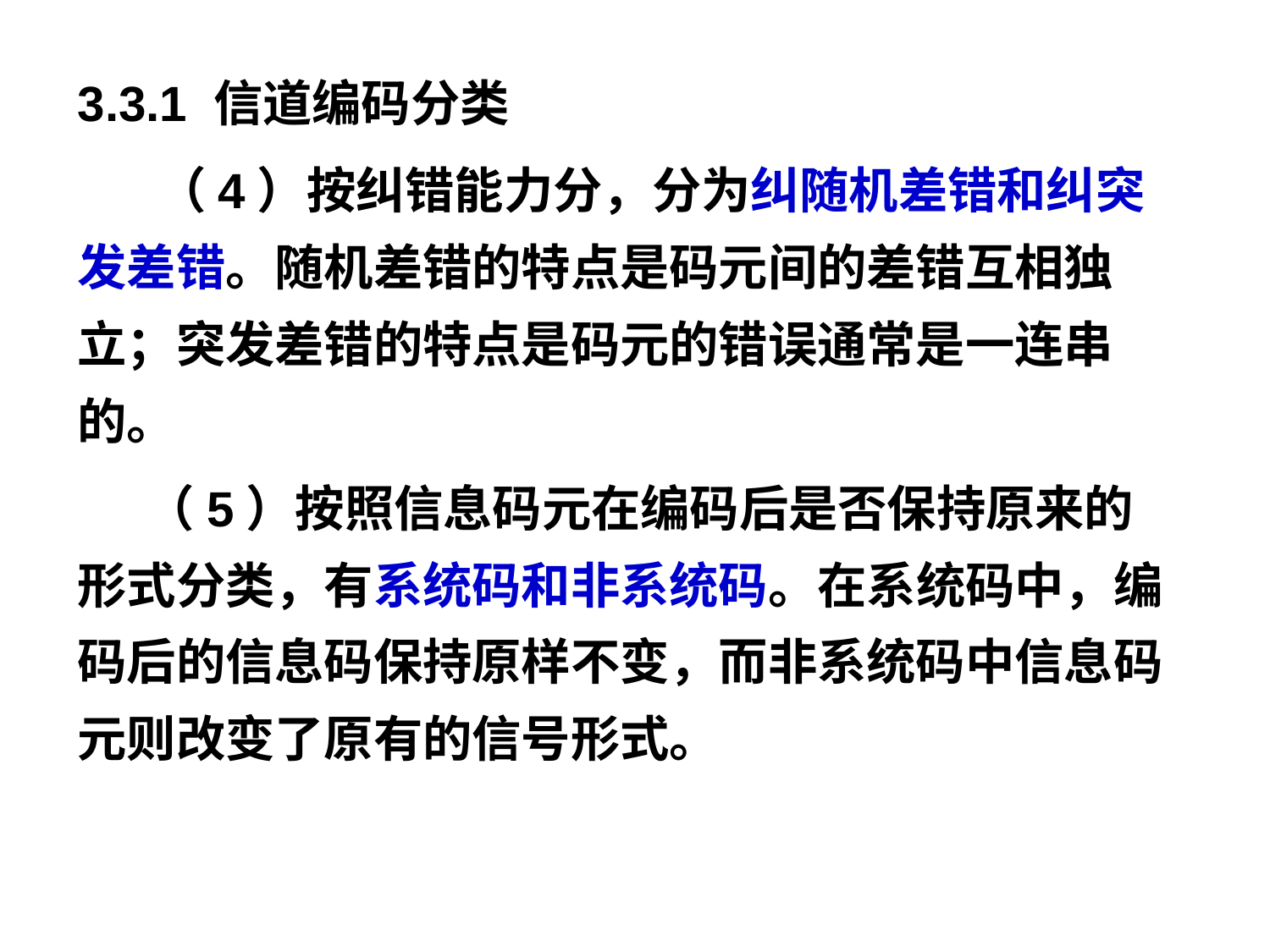

3.3.1 信道编码分类
      （4）按纠错能力分，分为纠随机差错和纠突发差错。随机差错的特点是码元间的差错互相独立；突发差错的特点是码元的错误通常是一连串的。
     （5）按照信息码元在编码后是否保持原来的形式分类，有系统码和非系统码。在系统码中，编码后的信息码保持原样不变，而非系统码中信息码元则改变了原有的信号形式。